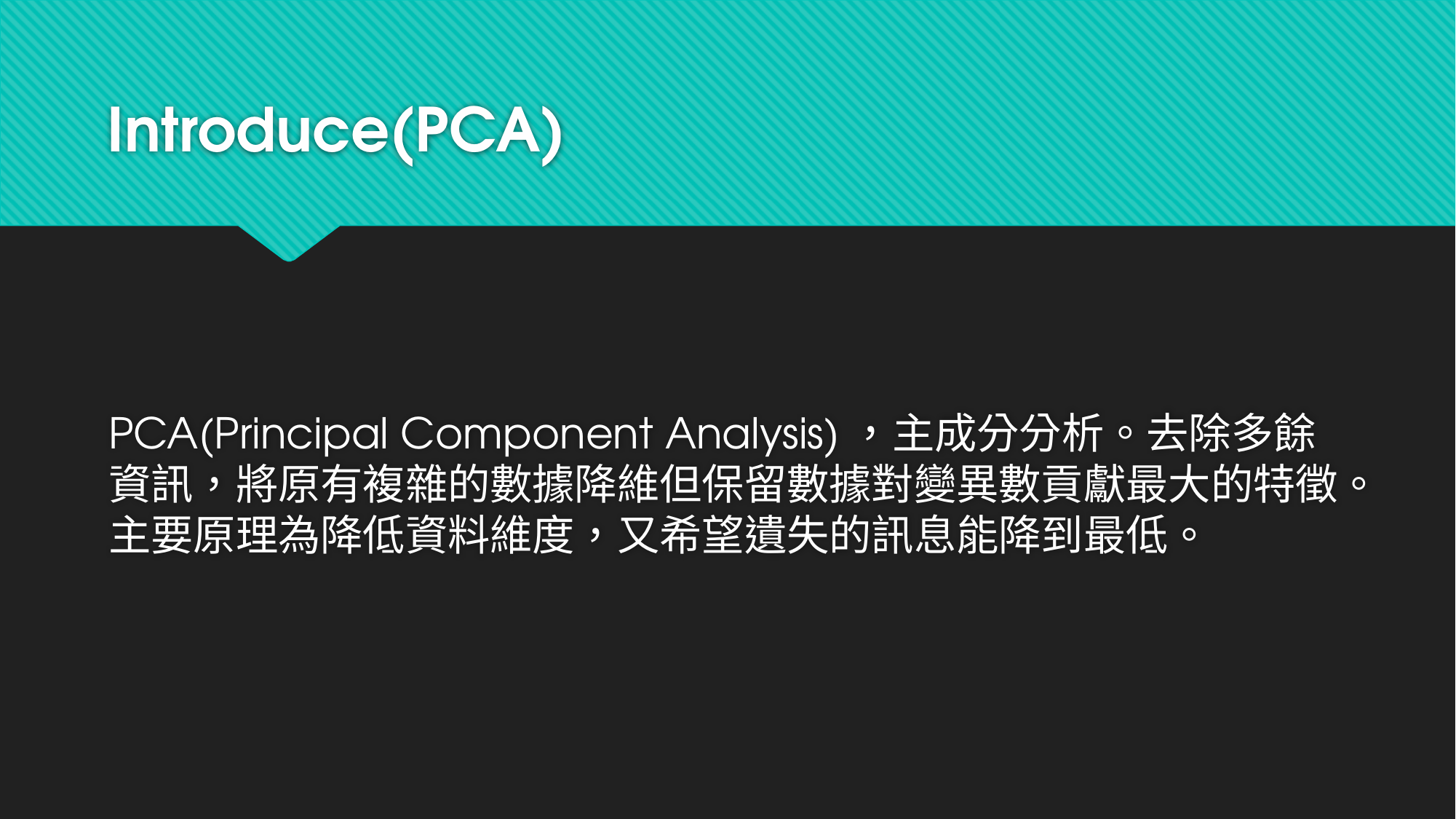

# Introduce(PCA)
PCA(Principal Component Analysis)，主成分分析。去除多餘資訊，將原有複雜的數據降維但保留數據對變異數貢獻最大的特徵。主要原理為降低資料維度，又希望遺失的訊息能降到最低。